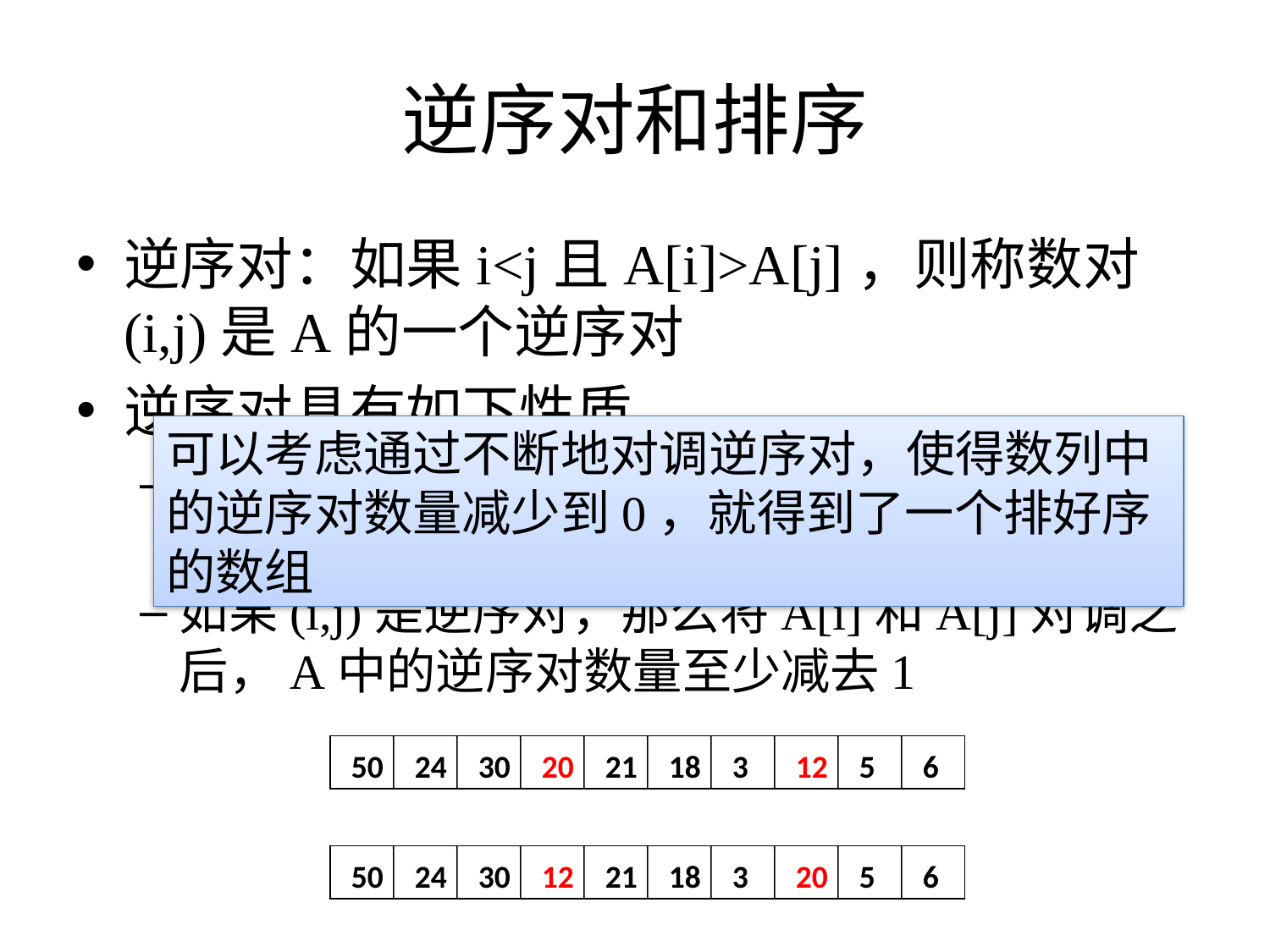

# 逆序对和排序
逆序对：如果i<j且A[i]>A[j]，则称数对(i,j)是A的一个逆序对
逆序对具有如下性质
A中的元素是排序的，当且仅当其中的逆序对数量为0
如果(i,j)是逆序对，那么将A[i]和A[j]对调之后，A中的逆序对数量至少减去1
可以考虑通过不断地对调逆序对，使得数列中的逆序对数量减少到0，就得到了一个排好序的数组

50
24
30
20
21
18
3
12
5
6

50
24
30
12
21
18
3
20
5
6